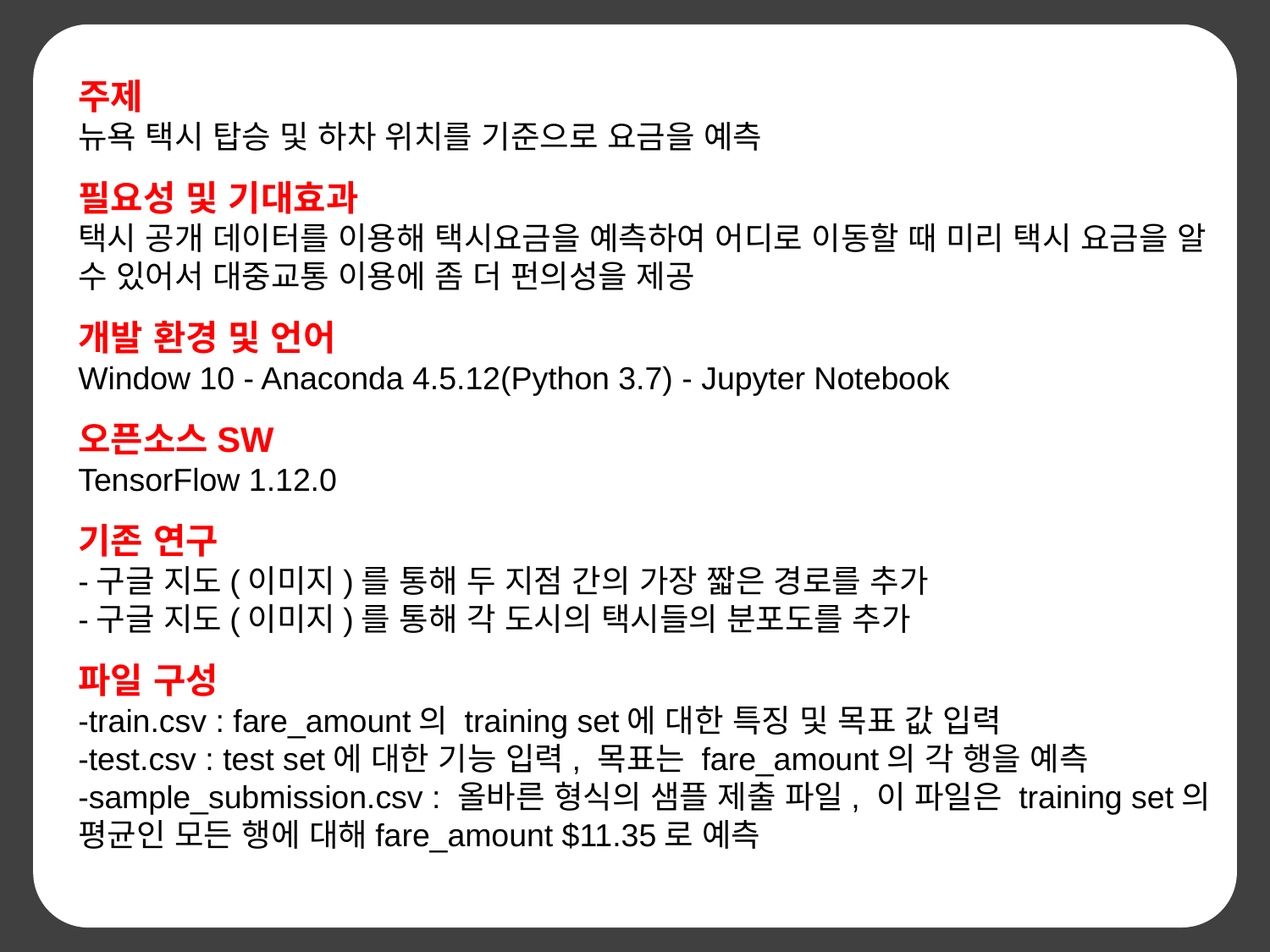

주제
뉴욕 택시 탑승 및 하차 위치를 기준으로 요금을 예측

필요성 및 기대효과
택시 공개 데이터를 이용해 택시요금을 예측하여 어디로 이동할 때 미리 택시 요금을 알 수 있어서 대중교통 이용에 좀 더 펀의성을 제공

개발 환경 및 언어
Window 10 - Anaconda 4.5.12(Python 3.7) - Jupyter Notebook

오픈소스SW
TensorFlow 1.12.0

기존 연구
-구글 지도(이미지)를 통해 두 지점 간의 가장 짧은 경로를 추가
-구글 지도(이미지)를 통해 각 도시의 택시들의 분포도를 추가

파일 구성
-train.csv : fare_amount의 training set에 대한 특징 및 목표 값 입력
-test.csv : test set에 대한 기능 입력, 목표는 fare_amount의 각 행을 예측
-sample_submission.csv : 올바른 형식의 샘플 제출 파일, 이 파일은 training set의 평균인 모든 행에 대해fare_amount $11.35로 예측